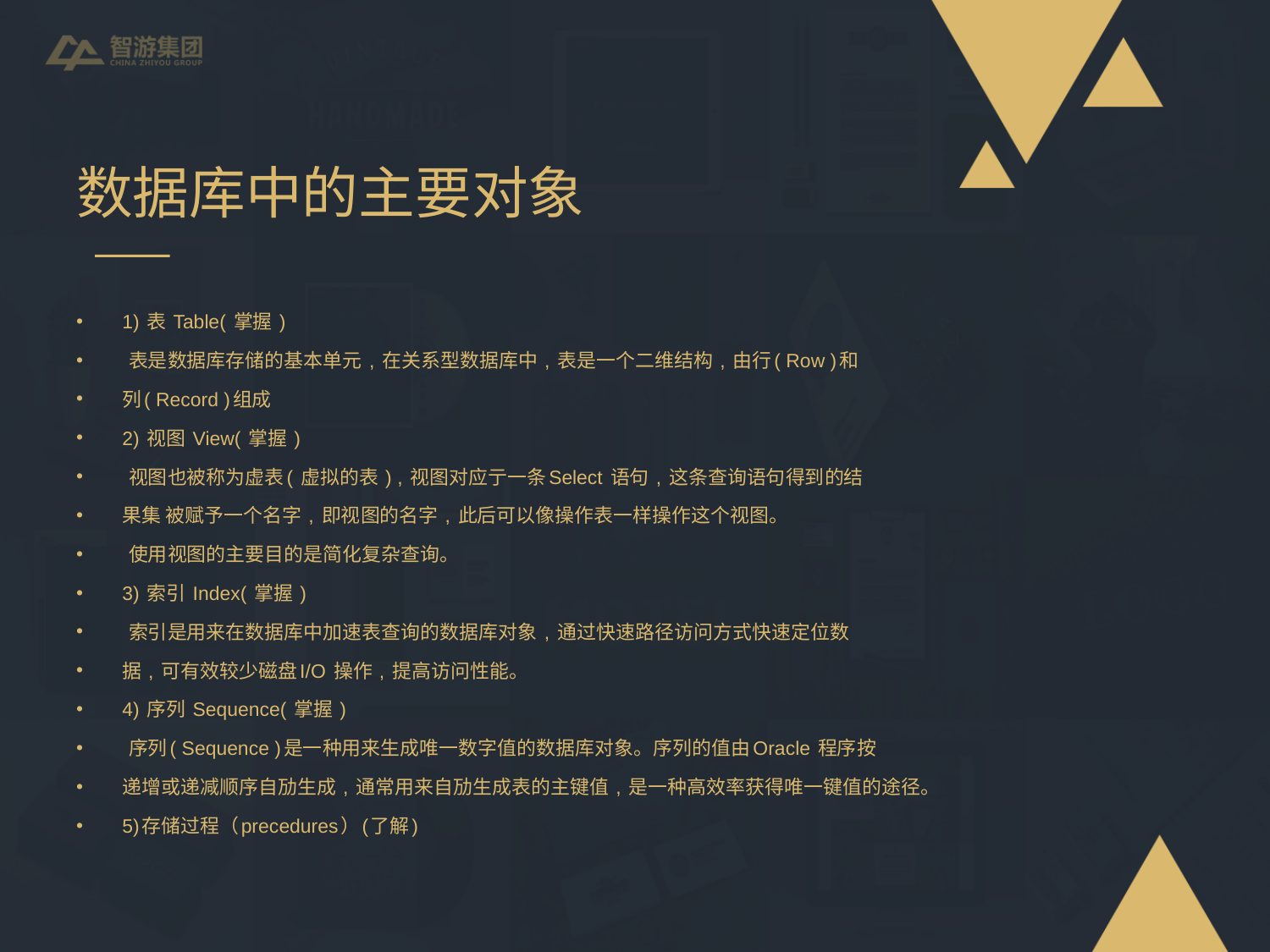

# 数据库中的主要对象
1) 表 Table( 掌握 )
 表是数据库存储的基本单元 , 在关系型数据库中 , 表是一个二维结构 , 由行( Row )和
列( Record )组成
2) 视图 View( 掌握 )
 视图也被称为虚表( 虚拟的表 ) , 视图对应亍一条Select 语句 , 这条查询语句得到的结
果集 被赋予一个名字 , 即视图的名字 , 此后可以像操作表一样操作这个视图。
 使用视图的主要目的是简化复杂查询。
3) 索引 Index( 掌握 )
 索引是用来在数据库中加速表查询的数据库对象 , 通过快速路径访问方式快速定位数
据 , 可有效较少磁盘I/O 操作 , 提高访问性能。
4) 序列 Sequence( 掌握 )
 序列( Sequence )是一种用来生成唯一数字值的数据库对象。序列的值由Oracle 程序按
递增或递减顺序自劢生成 , 通常用来自劢生成表的主键值 , 是一种高效率获得唯一键值的途径。
5)存储过程（precedures）(了解)